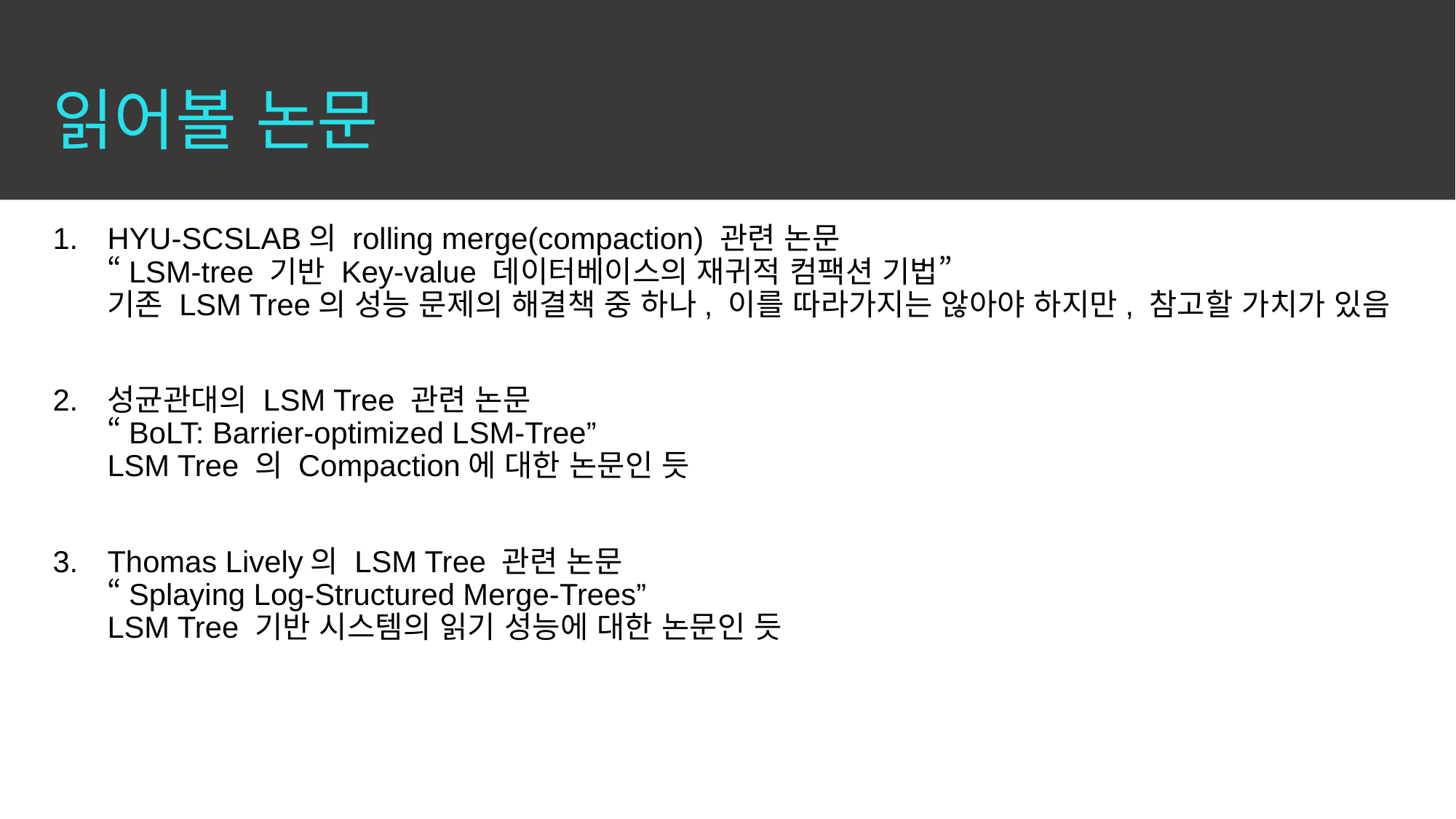

# 읽어볼 논문
HYU-SCSLAB의 rolling merge(compaction) 관련 논문
“LSM-tree 기반 Key-value 데이터베이스의 재귀적 컴팩션 기법”
기존 LSM Tree의 성능 문제의 해결책 중 하나, 이를 따라가지는 않아야 하지만, 참고할 가치가 있음

성균관대의 LSM Tree 관련 논문
“BoLT: Barrier-optimized LSM-Tree”
LSM Tree 의 Compaction에 대한 논문인 듯

Thomas Lively의 LSM Tree 관련 논문
“Splaying Log-Structured Merge-Trees”
LSM Tree 기반 시스템의 읽기 성능에 대한 논문인 듯